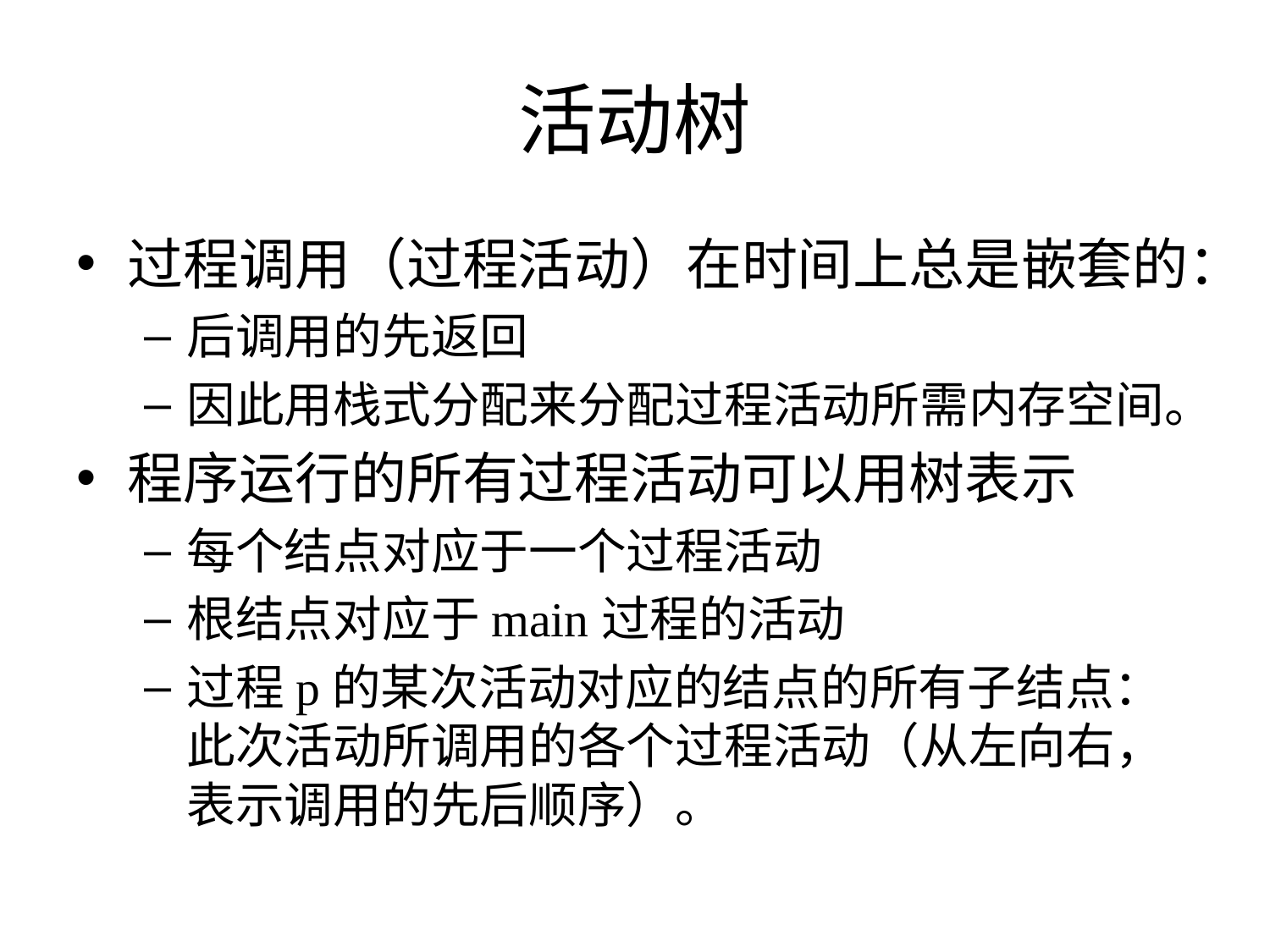

# 活动树
过程调用（过程活动）在时间上总是嵌套的：
后调用的先返回
因此用栈式分配来分配过程活动所需内存空间。
程序运行的所有过程活动可以用树表示
每个结点对应于一个过程活动
根结点对应于main过程的活动
过程p的某次活动对应的结点的所有子结点：此次活动所调用的各个过程活动（从左向右，表示调用的先后顺序）。